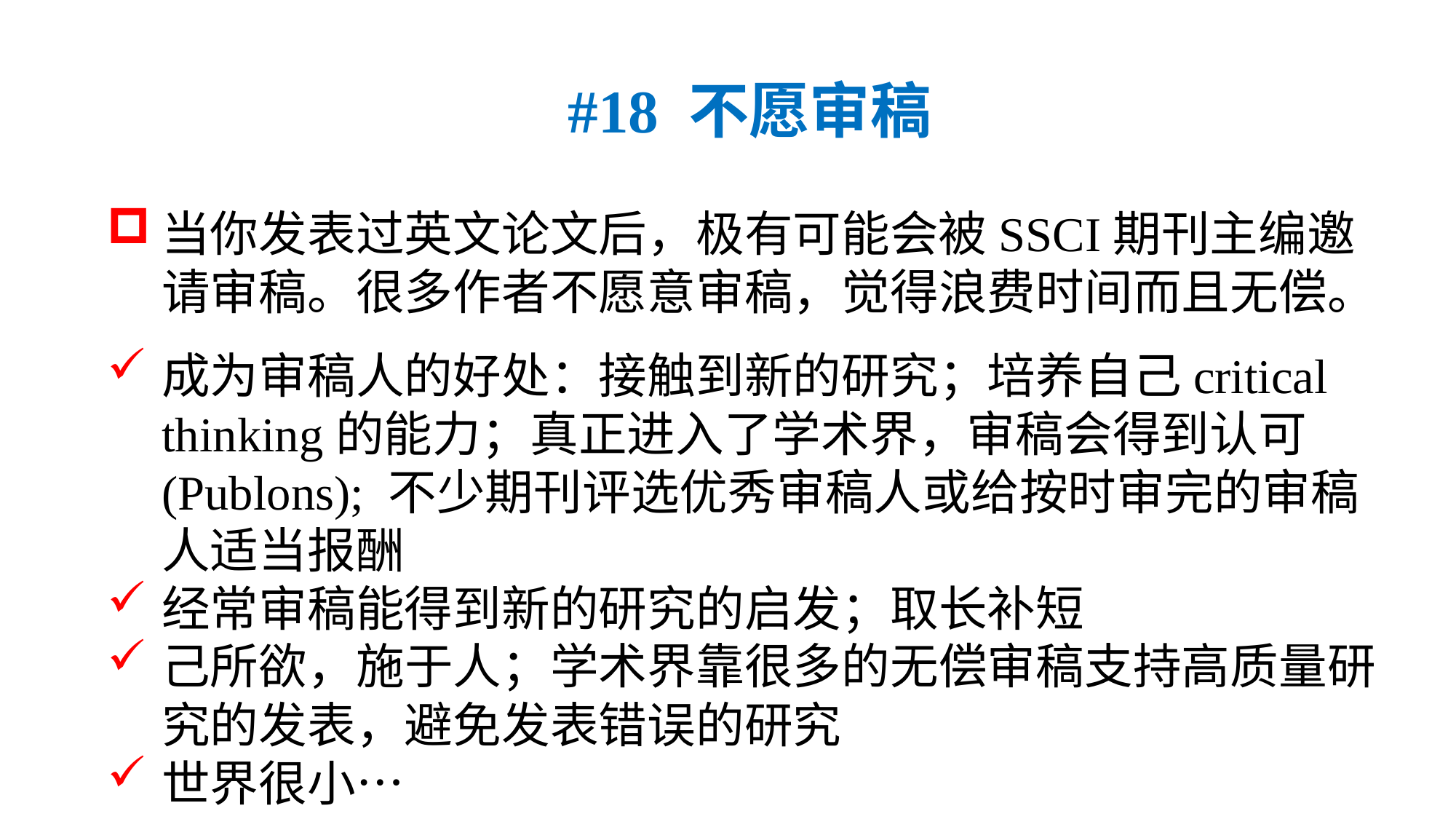

#18 不愿审稿

当你发表过英文论文后，极有可能会被SSCI期刊主编邀请审稿。很多作者不愿意审稿，觉得浪费时间而且无偿。

成为审稿人的好处：接触到新的研究；培养自己critical thinking的能力；真正进入了学术界，审稿会得到认可(Publons); 不少期刊评选优秀审稿人或给按时审完的审稿人适当报酬
经常审稿能得到新的研究的启发；取长补短
己所欲，施于人；学术界靠很多的无偿审稿支持高质量研究的发表，避免发表错误的研究
世界很小…